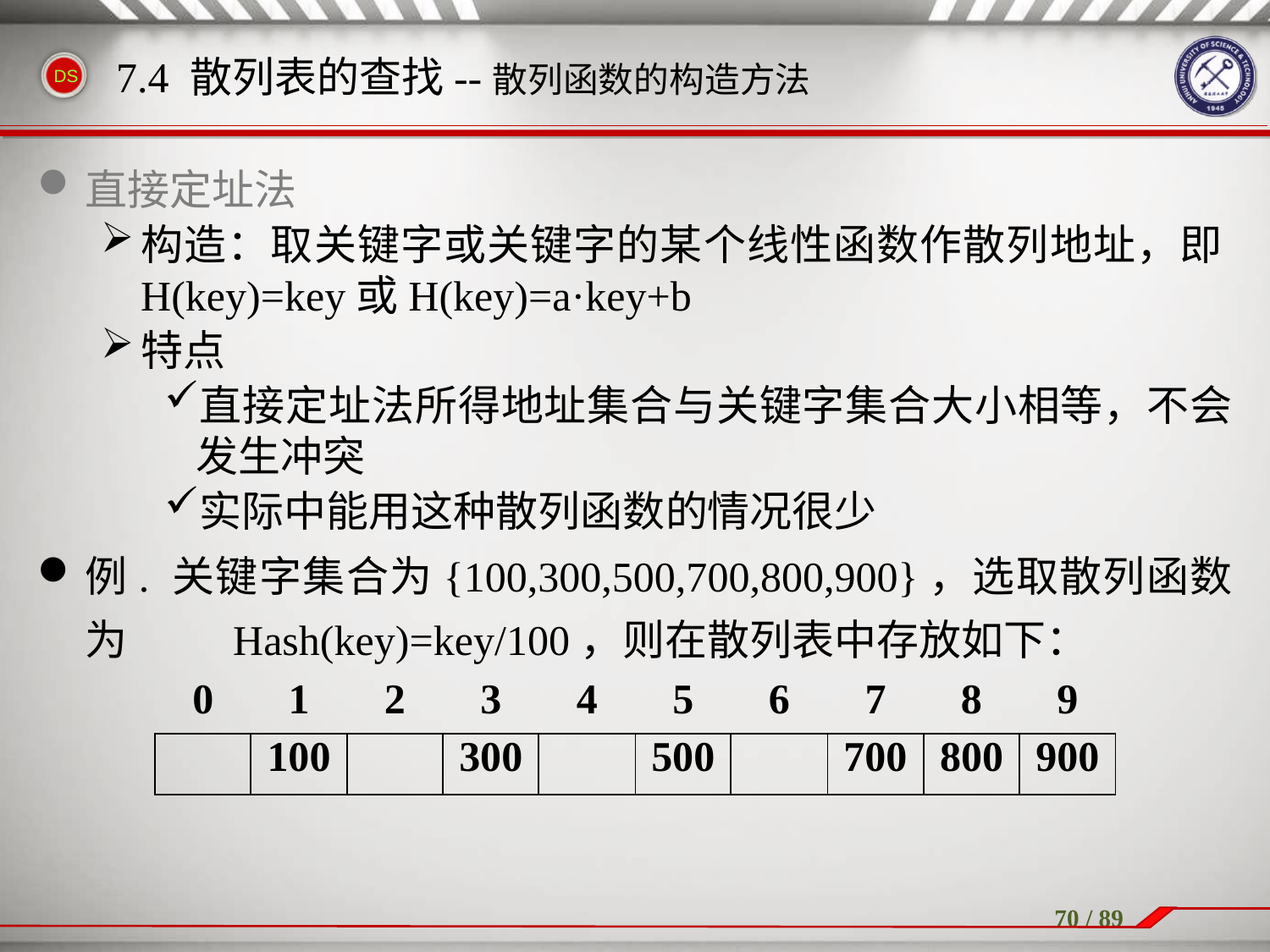

直接定址法
构造：取关键字或关键字的某个线性函数作散列地址，即H(key)=key或H(key)=a·key+b
特点
直接定址法所得地址集合与关键字集合大小相等，不会发生冲突
实际中能用这种散列函数的情况很少
例. 关键字集合为{100,300,500,700,800,900}，选取散列函数为          Hash(key)=key/100，则在散列表中存放如下：

7.4 散列表的查找--散列函数的构造方法
| 0 | 1 | 2 | 3 | 4 | 5 | 6 | 7 | 8 | 9 |
| --- | --- | --- | --- | --- | --- | --- | --- | --- | --- |
|  | 100 |  | 300 |  | 500 |  | 700 | 800 | 900 |